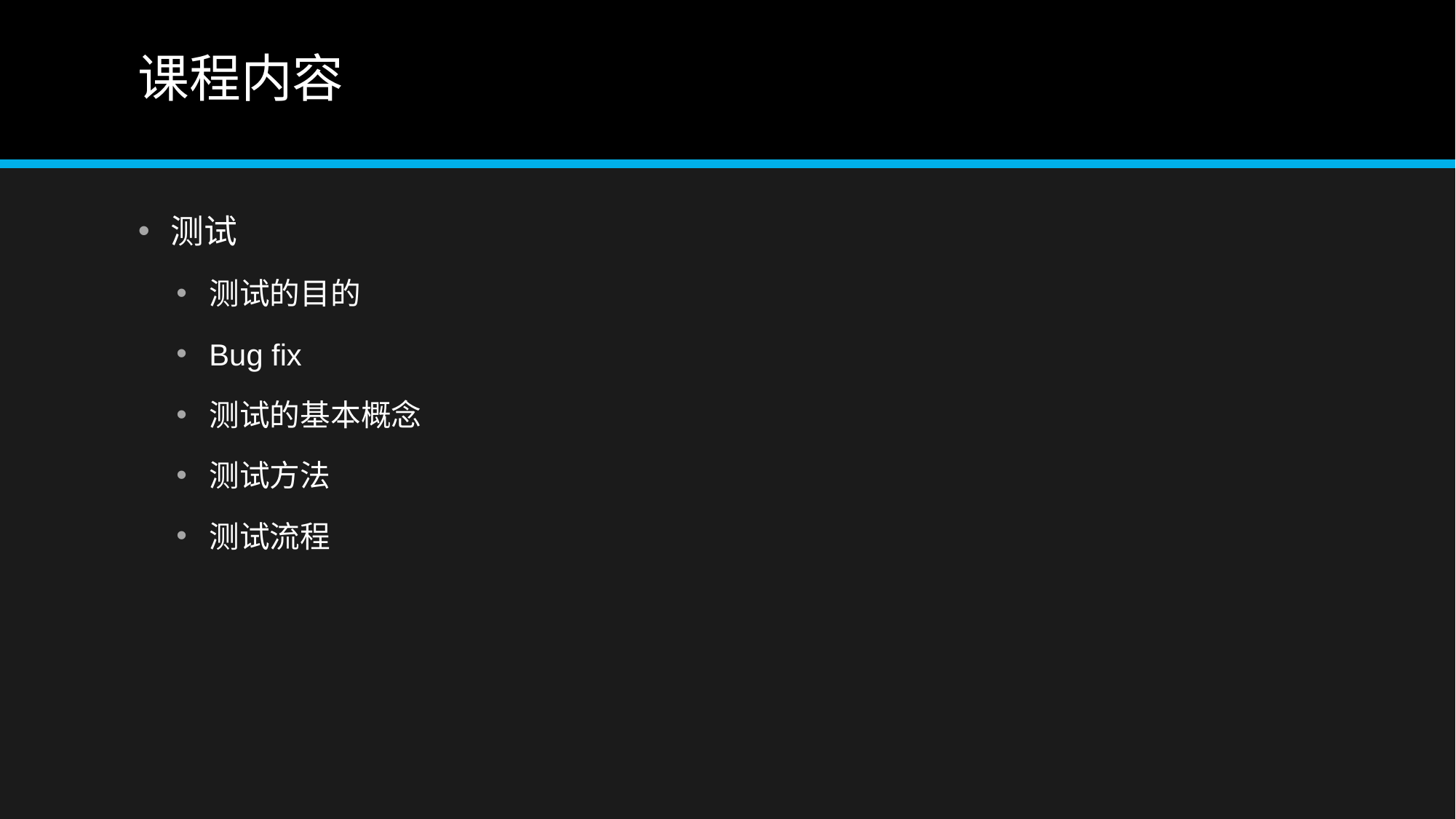

# 课程内容
测试
测试的目的
Bug fix
测试的基本概念
测试方法
测试流程